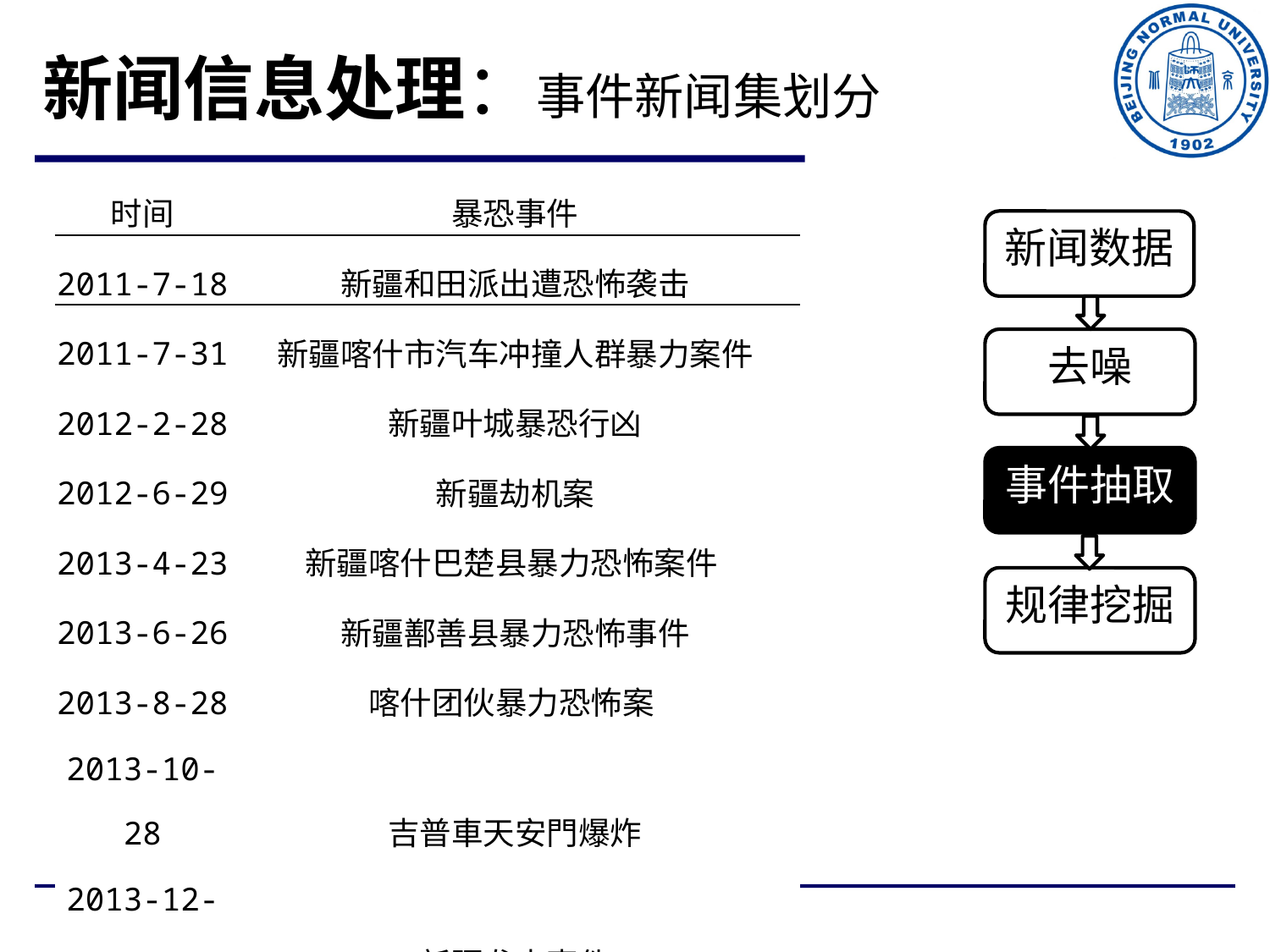

新闻信息处理：事件新闻集划分
| 时间 | 暴恐事件 |
| --- | --- |
| 2011-7-18 | 新疆和田派出遭恐怖袭击 |
| 2011-7-31 | 新疆喀什市汽车冲撞人群暴力案件 |
| 2012-2-28 | 新疆叶城暴恐行凶 |
| 2012-6-29 | 新疆劫机案 |
| 2013-4-23 | 新疆喀什巴楚县暴力恐怖案件 |
| 2013-6-26 | 新疆鄯善县暴力恐怖事件 |
| 2013-8-28 | 喀什团伙暴力恐怖案 |
| 2013-10-28 | 吉普車天安門爆炸 |
| 2013-12-15 | 新疆袭击事件 |
| 2013-12-30 | 暴徒冲击新疆莎车县公安局 |
| 2014-1-25 | 新疆新和县暴恐案 |
| 2014-2-14 | 新疆乌什凶徒持刀袭警案 |
| 2014-3-1 | 新疆3 01暴力事件 |

新闻数据

去噪

事件抽取

规律挖掘